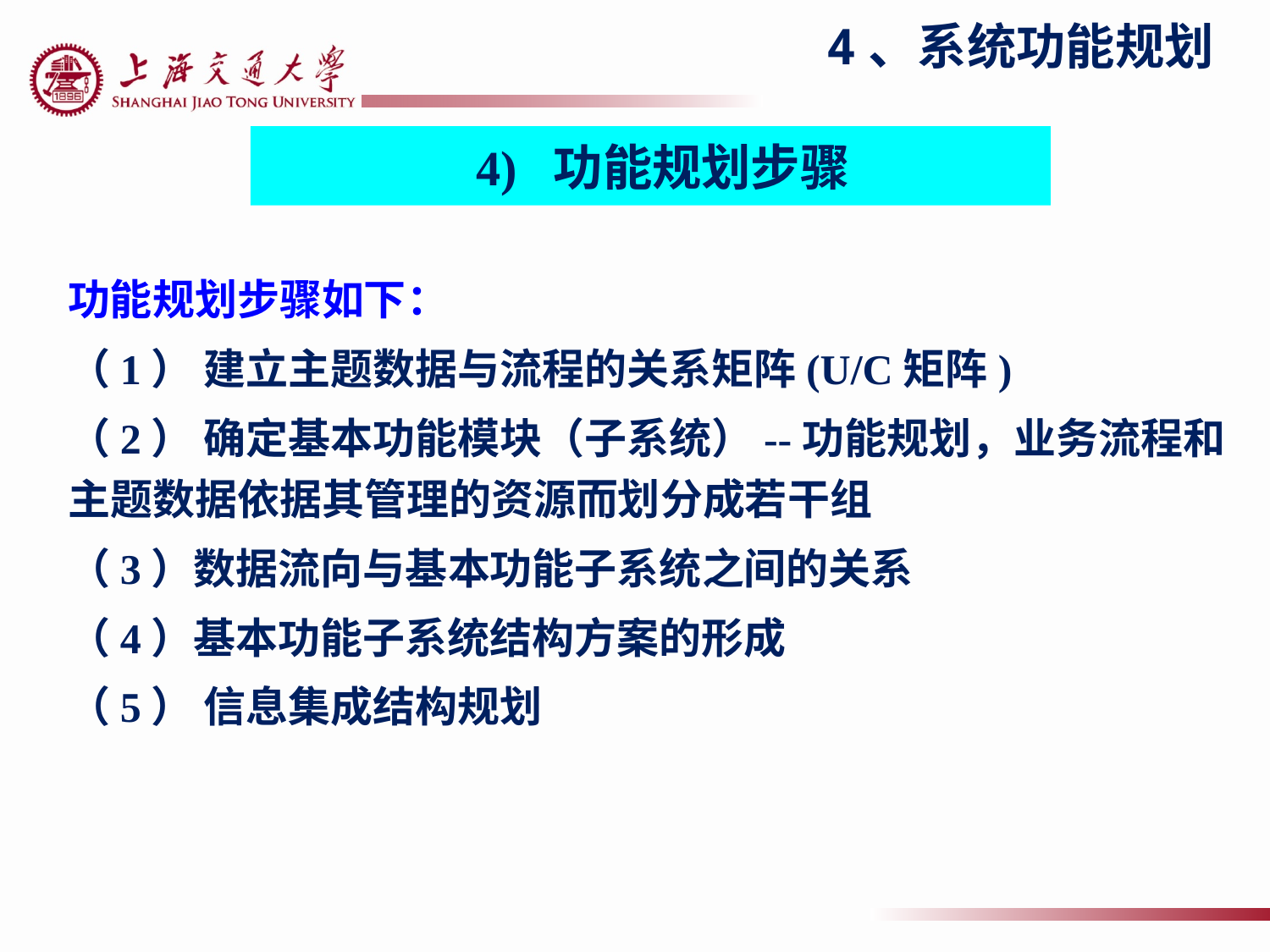

# 4、系统功能规划
  4)  功能规划步骤
功能规划步骤如下：
（1） 建立主题数据与流程的关系矩阵(U/C矩阵)
（2） 确定基本功能模块（子系统）--功能规划，业务流程和主题数据依据其管理的资源而划分成若干组
（3）数据流向与基本功能子系统之间的关系
（4）基本功能子系统结构方案的形成
（5） 信息集成结构规划